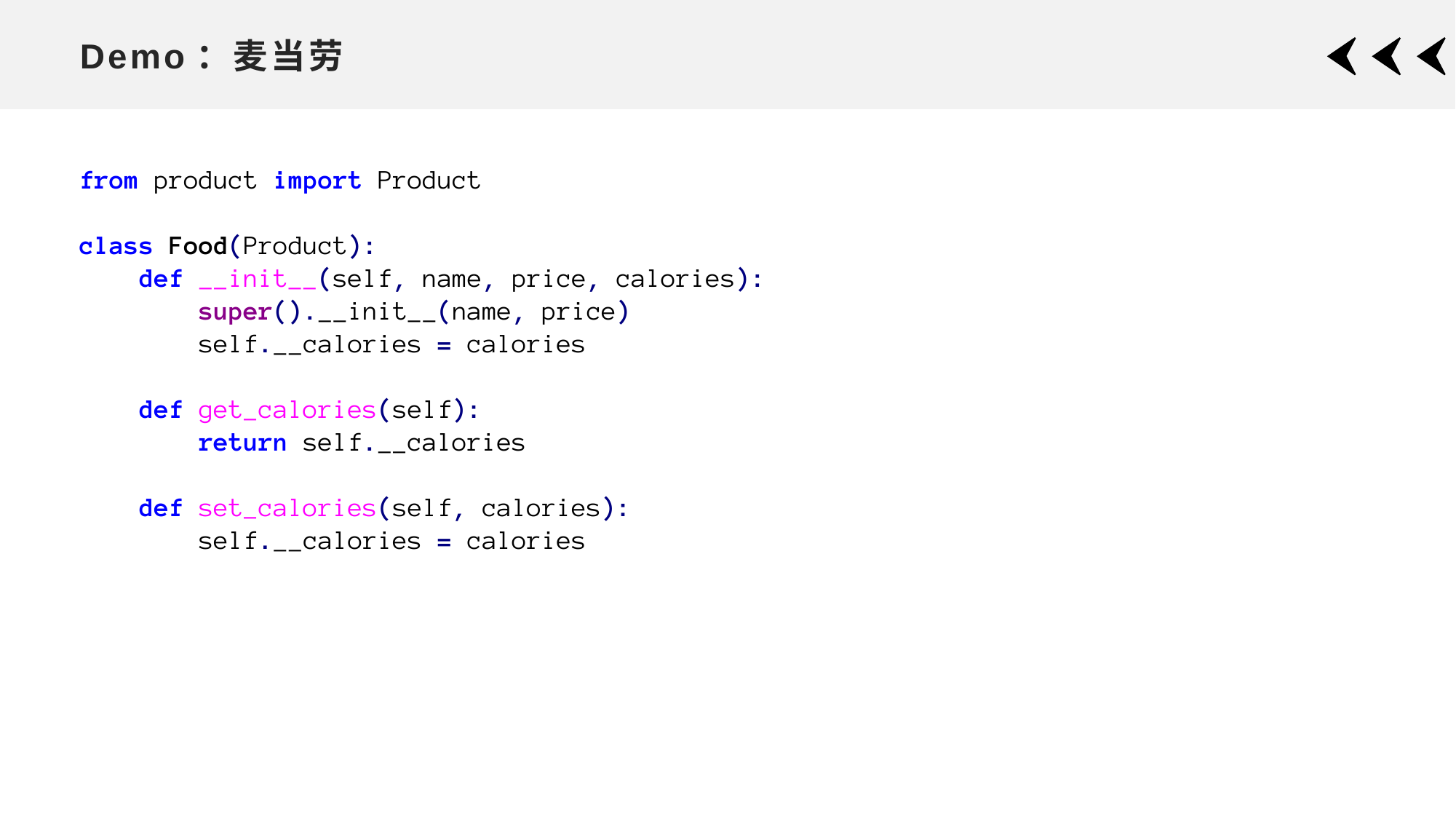

# Demo：麦当劳
from product import Product

class Food(Product):
    def __init__(self, name, price, calories):
        super().__init__(name, price)
        self.__calories = calories

    def get_calories(self):
        return self.__calories

    def set_calories(self, calories):
        self.__calories = calories